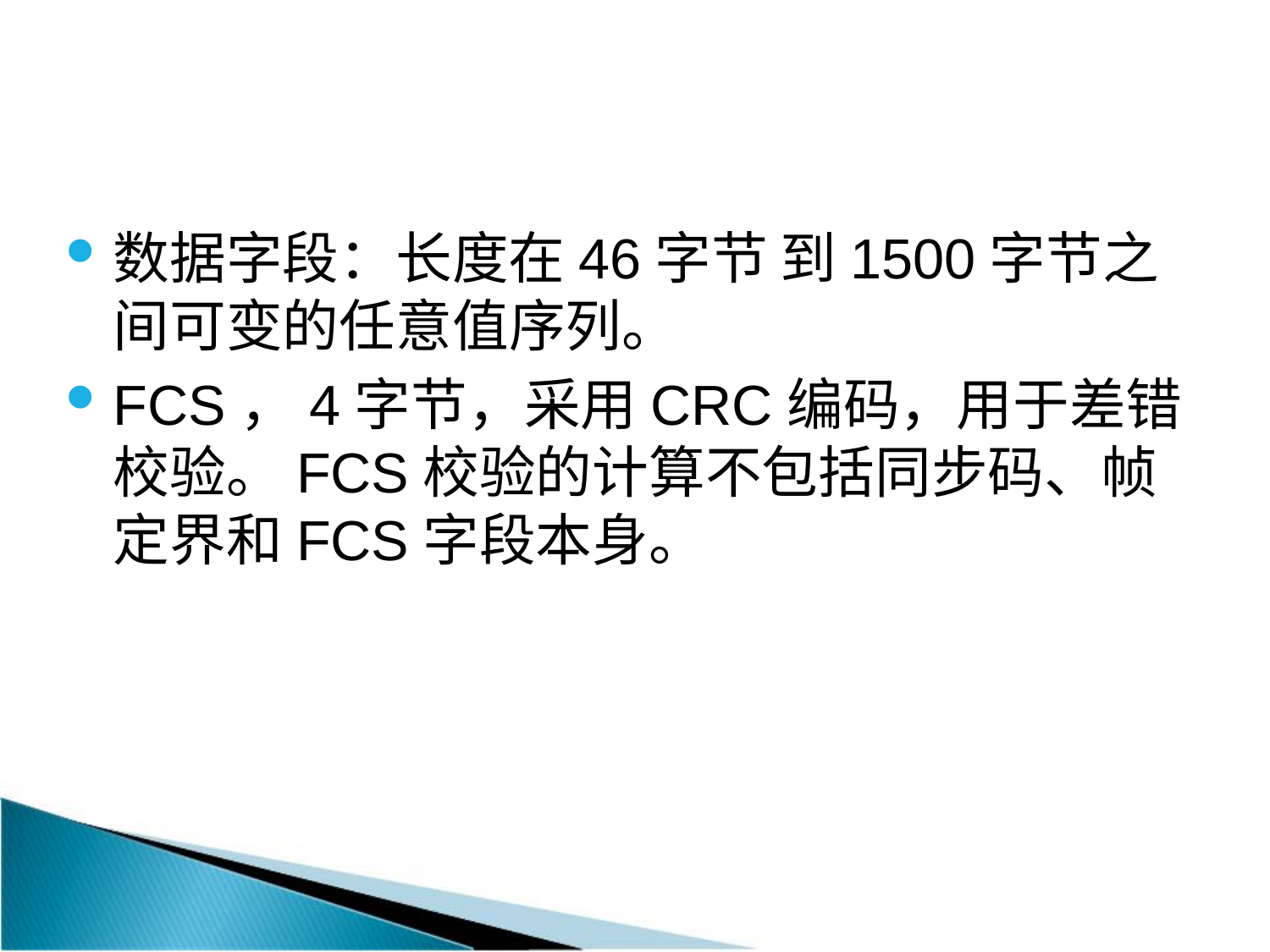

数据字段：长度在46字节 到1500字节之间可变的任意值序列。
FCS，4字节，采用CRC编码，用于差错校验。FCS校验的计算不包括同步码、帧定界和FCS字段本身。